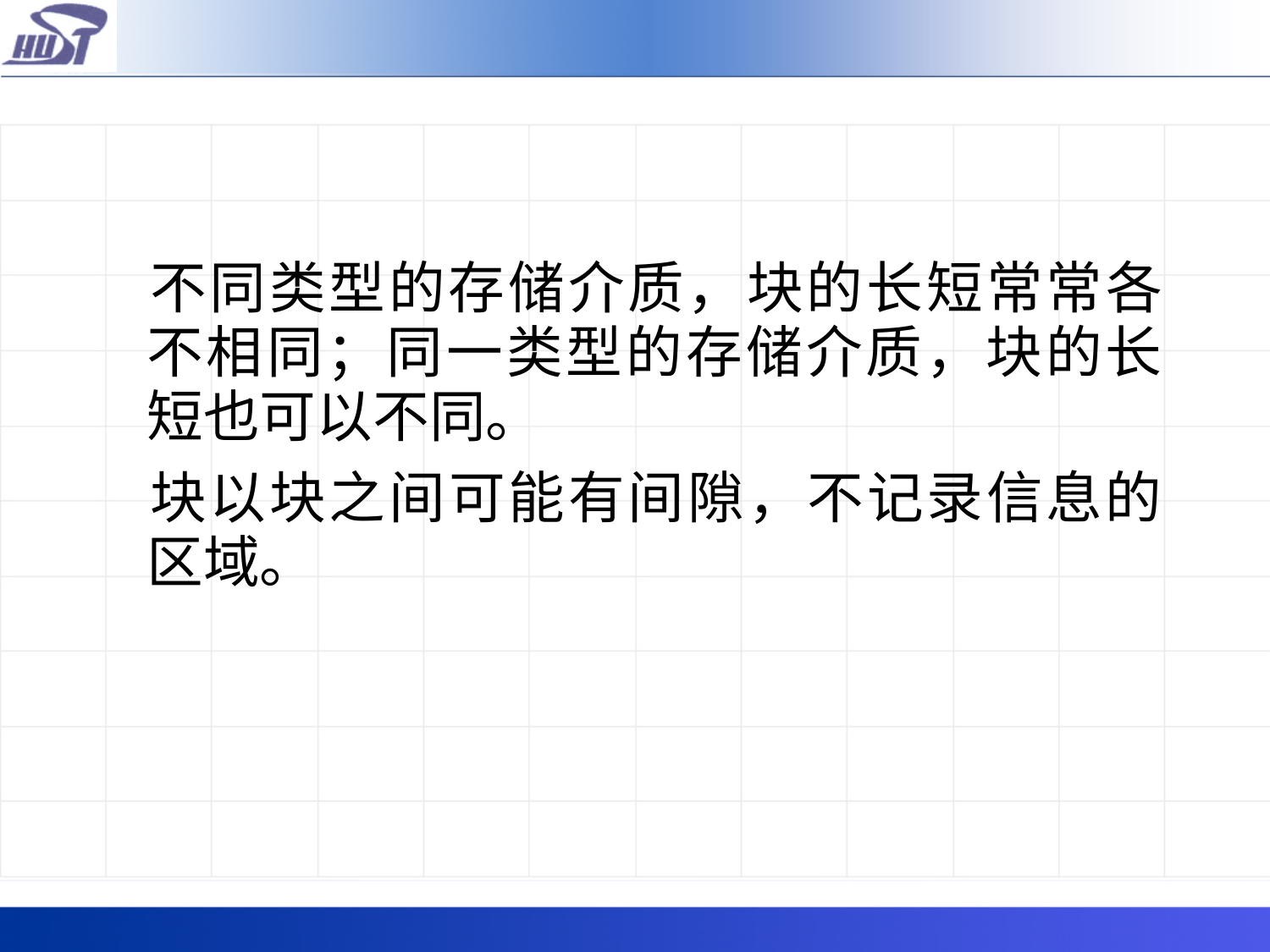

不同类型的存储介质，块的长短常常各不相同；同一类型的存储介质，块的长短也可以不同。
	块以块之间可能有间隙，不记录信息的区域。
# 24